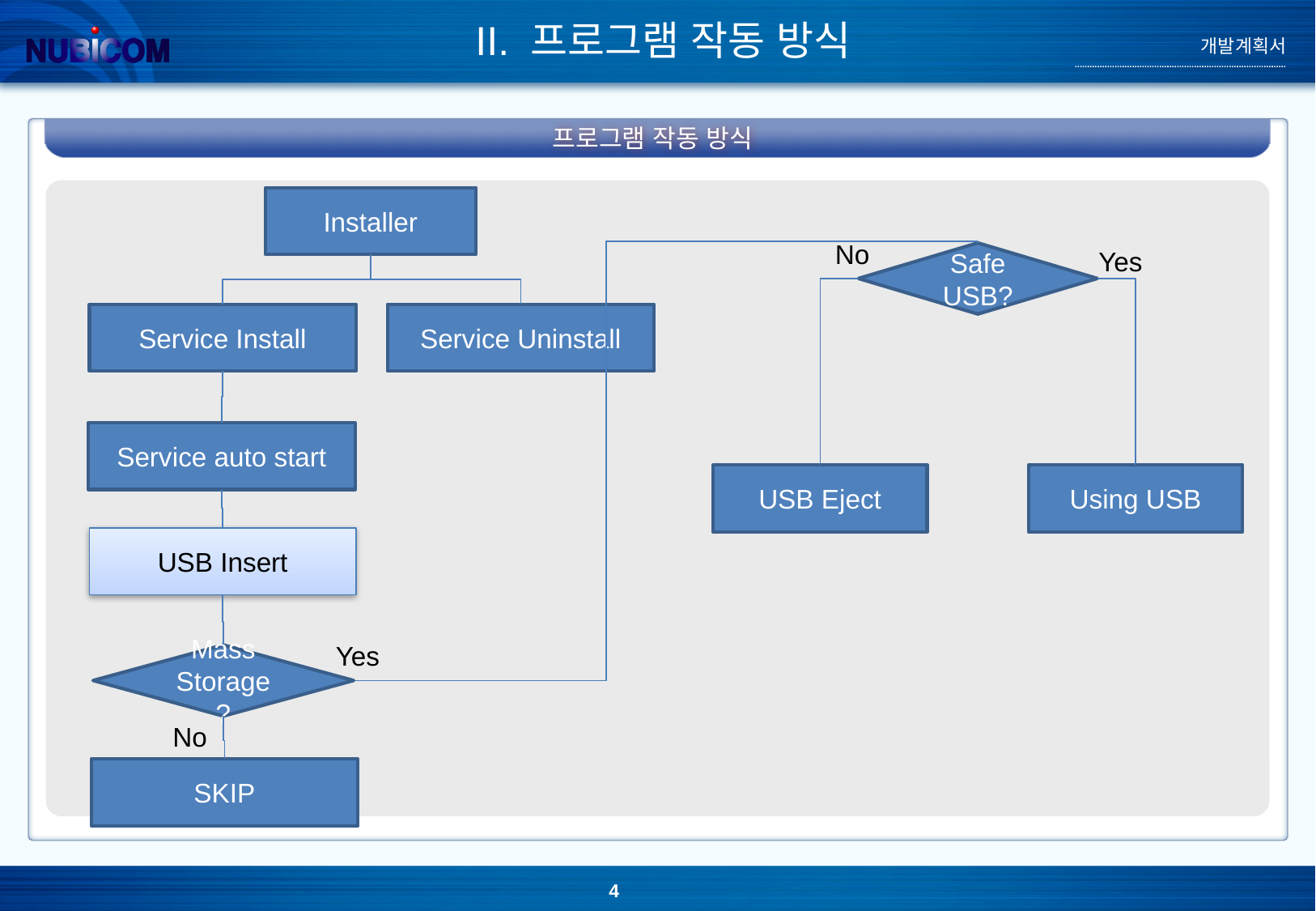

II. 프로그램 작동 방식
개발계획서
프로그램 작동 방식

Installer
No
Yes
Safe USB?
Service Install
Service Uninstall
Service auto start
USB Eject
Using USB
USB Insert
Yes
Mass Storage?
No
SKIP